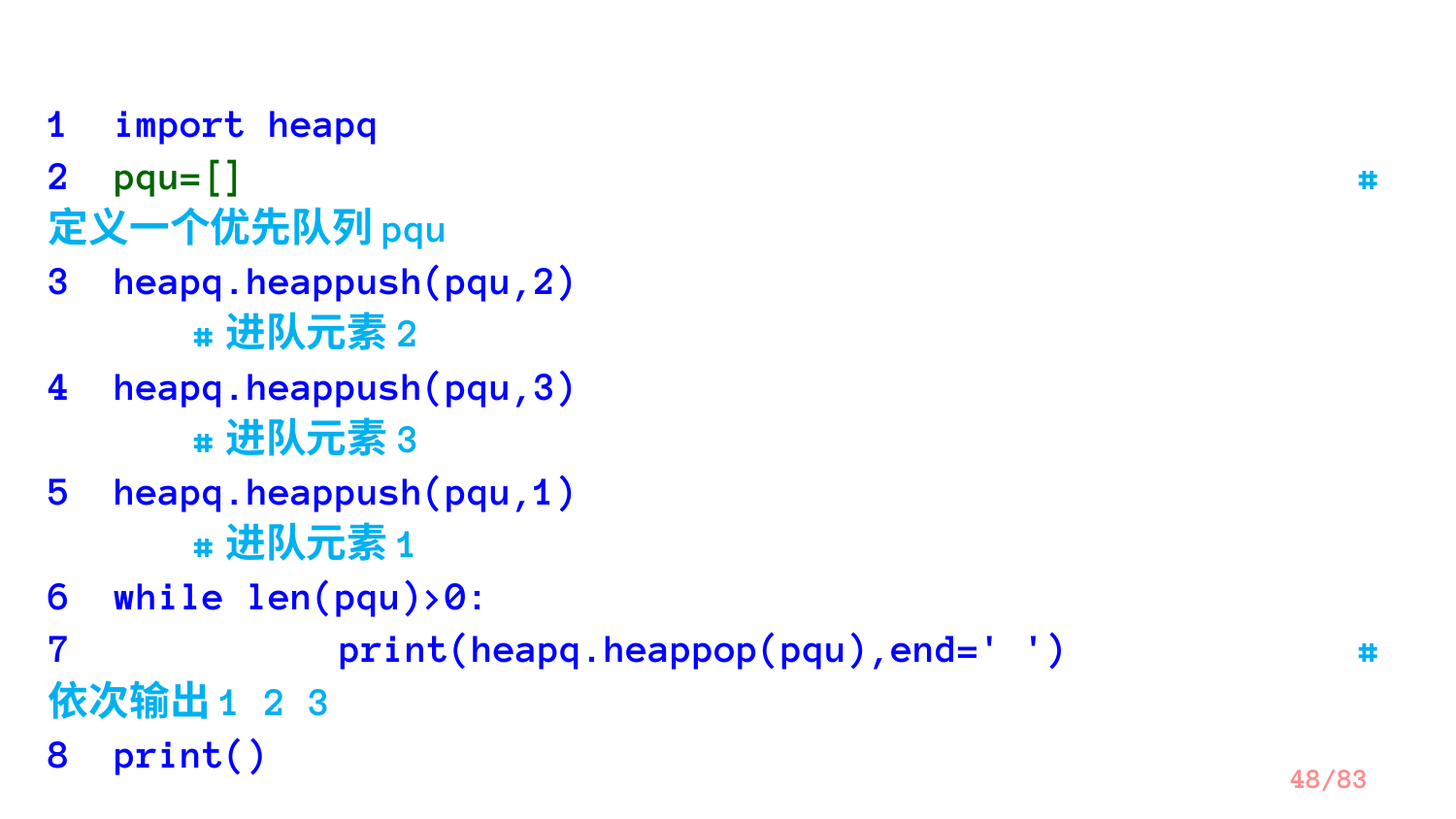

1  import heapq
2  pqu=[]                    					#定义一个优先队列pqu
3  heapq.heappush(pqu,2)							#进队元素2
4  heapq.heappush(pqu,3)							#进队元素3
5  heapq.heappush(pqu,1)							#进队元素1
6  while len(pqu)>0:
7		print(heapq.heappop(pqu),end=' ')		#依次输出1 2 3
8  print()
48/83